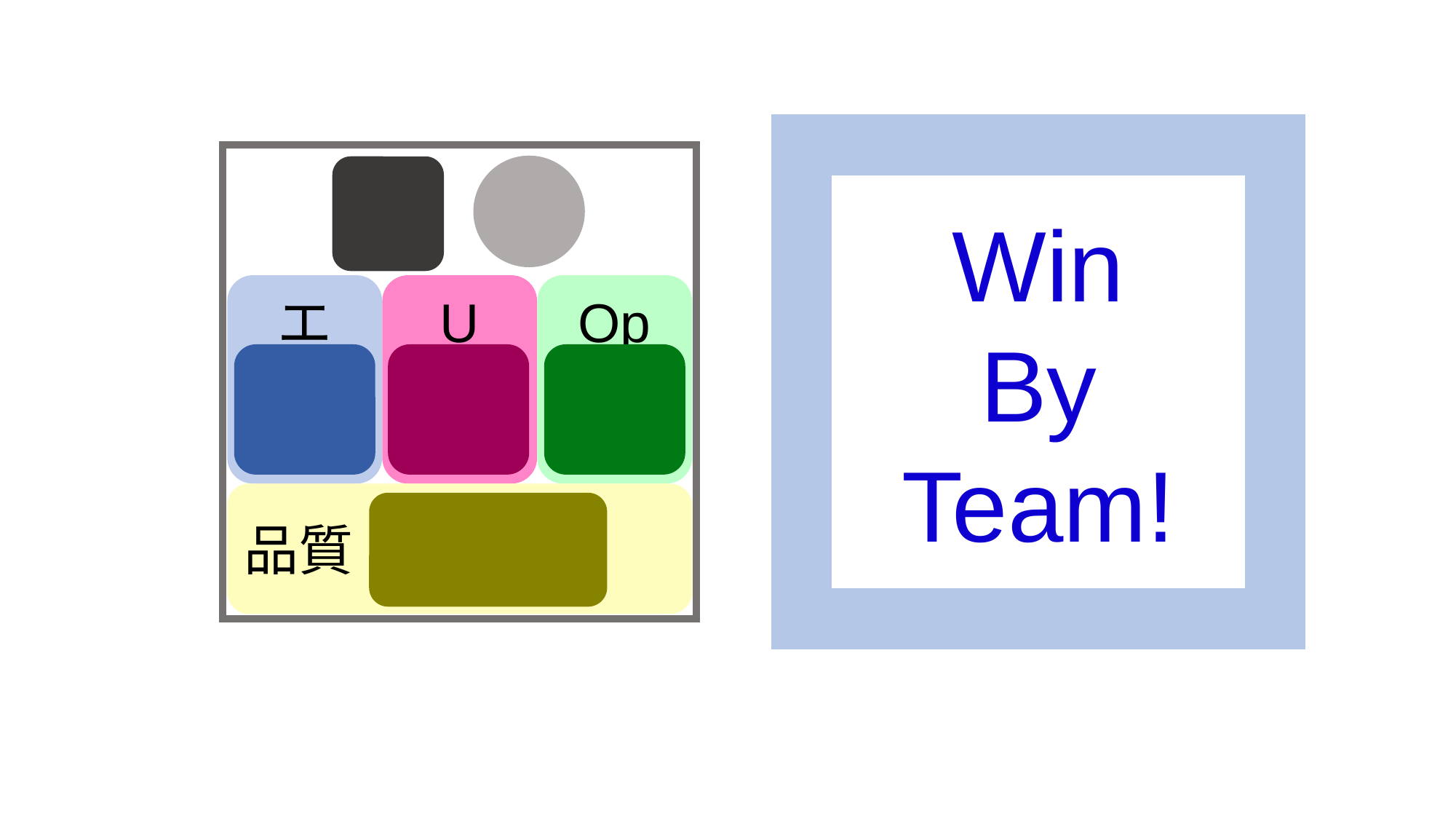

Win
By
Team!

エ
U
Op

品質